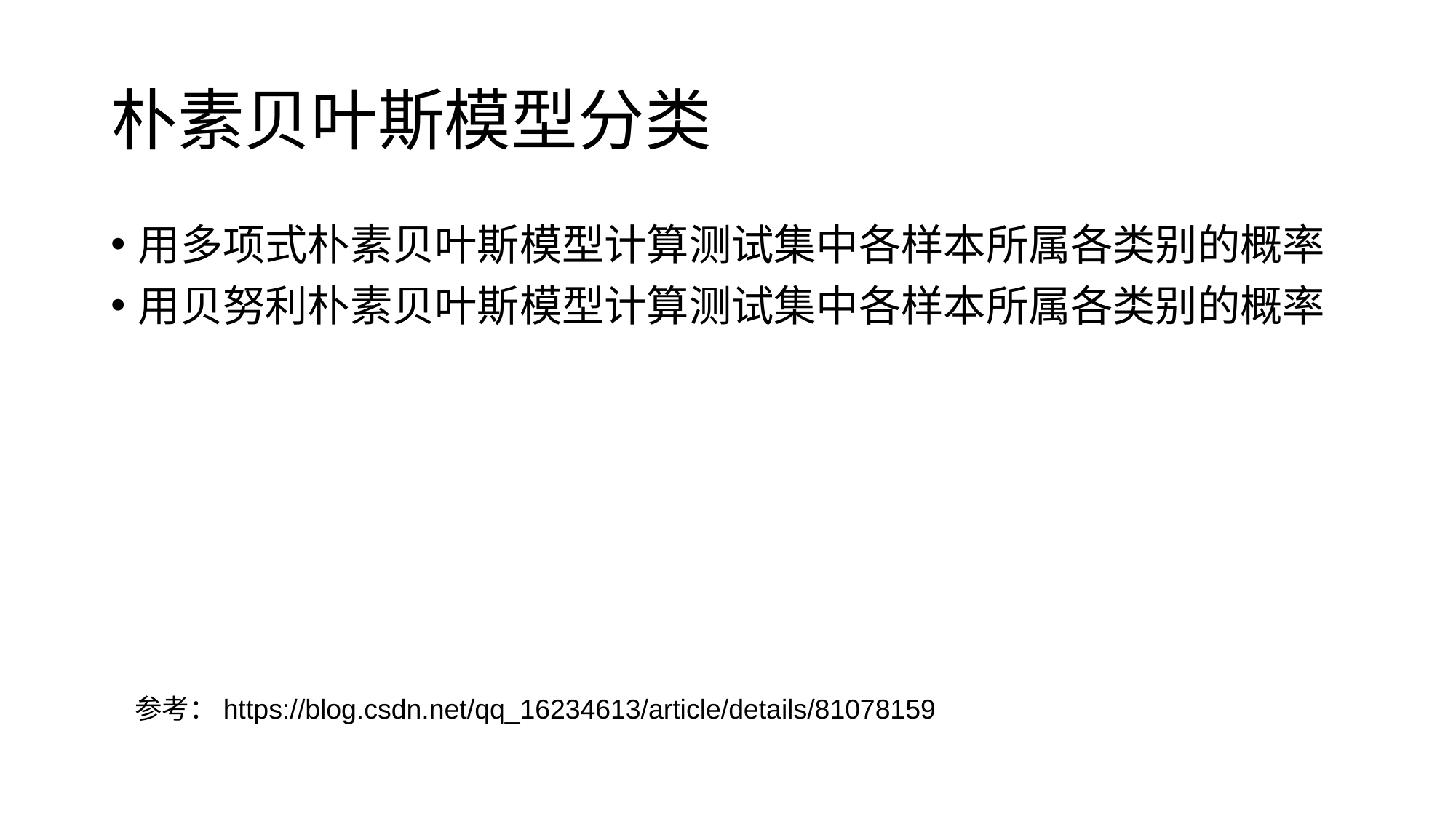

# 朴素贝叶斯模型分类
用多项式朴素贝叶斯模型计算测试集中各样本所属各类别的概率
用贝努利朴素贝叶斯模型计算测试集中各样本所属各类别的概率

参考：https://blog.csdn.net/qq_16234613/article/details/81078159